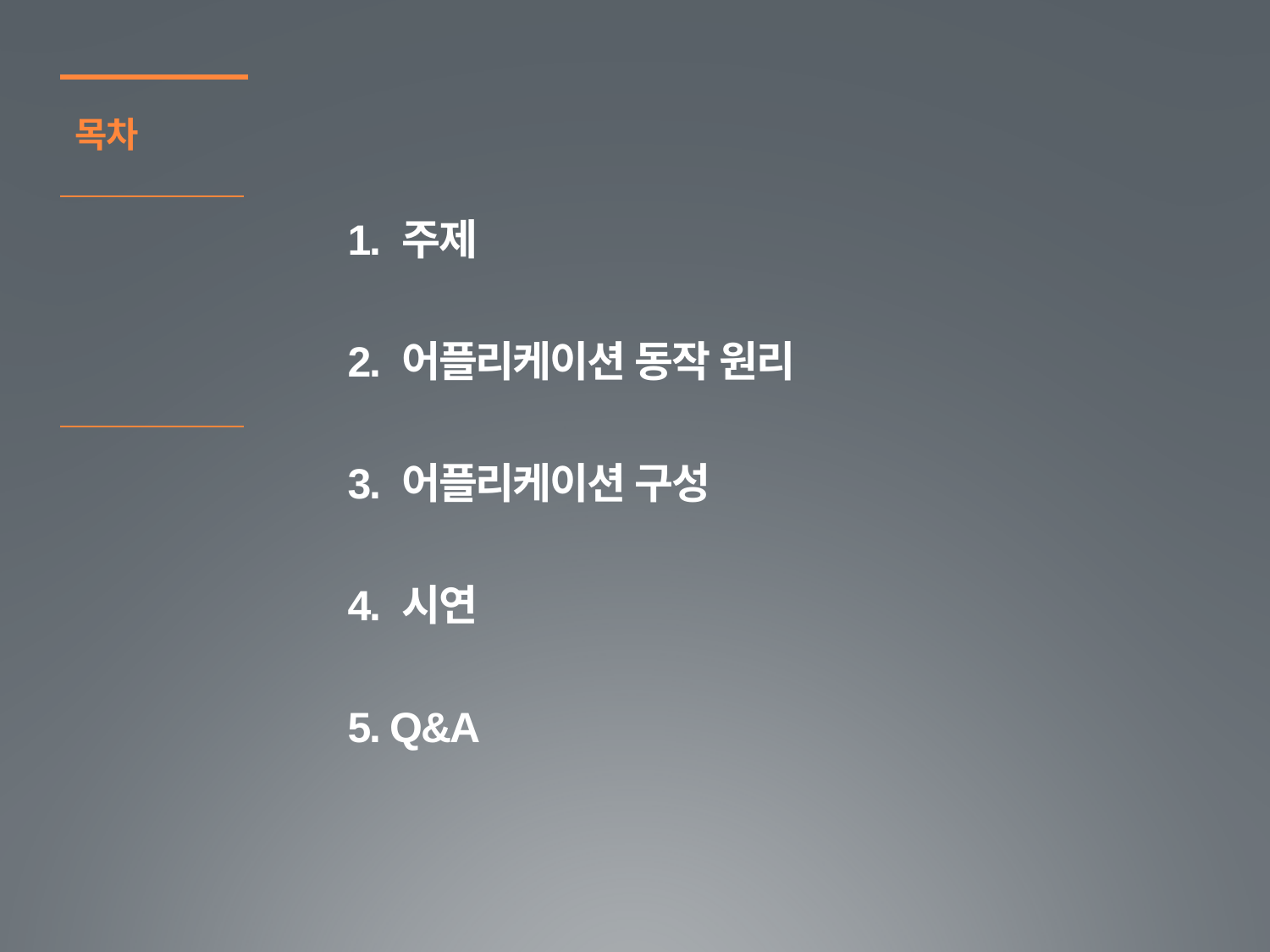

목차
1. 주제
2. 어플리케이션 동작 원리
3. 어플리케이션 구성
4. 시연

5. Q&A